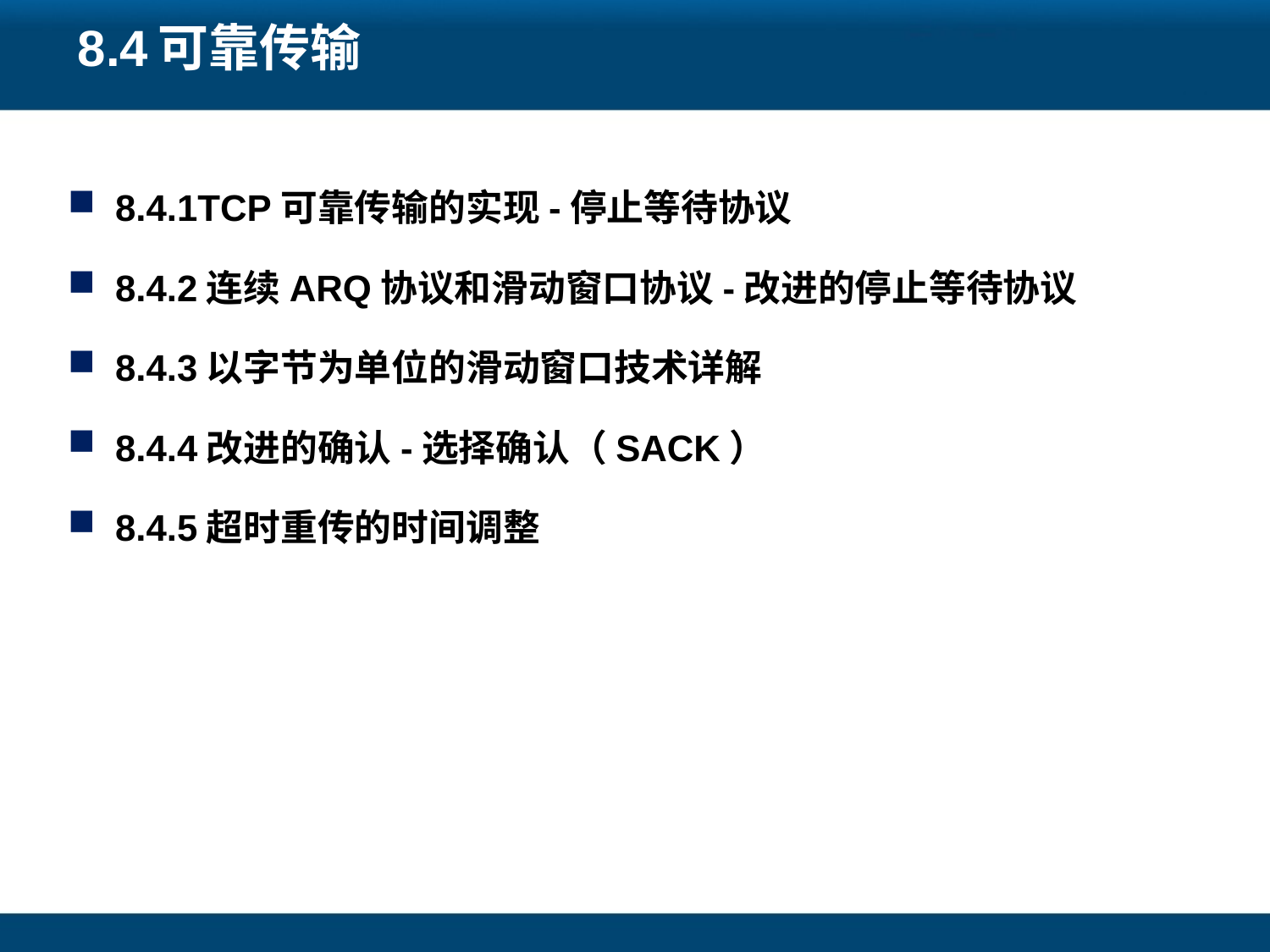

# 8.4可靠传输
8.4.1TCP可靠传输的实现-停止等待协议
8.4.2连续ARQ协议和滑动窗口协议-改进的停止等待协议
8.4.3以字节为单位的滑动窗口技术详解
8.4.4改进的确认-选择确认（SACK）
8.4.5超时重传的时间调整